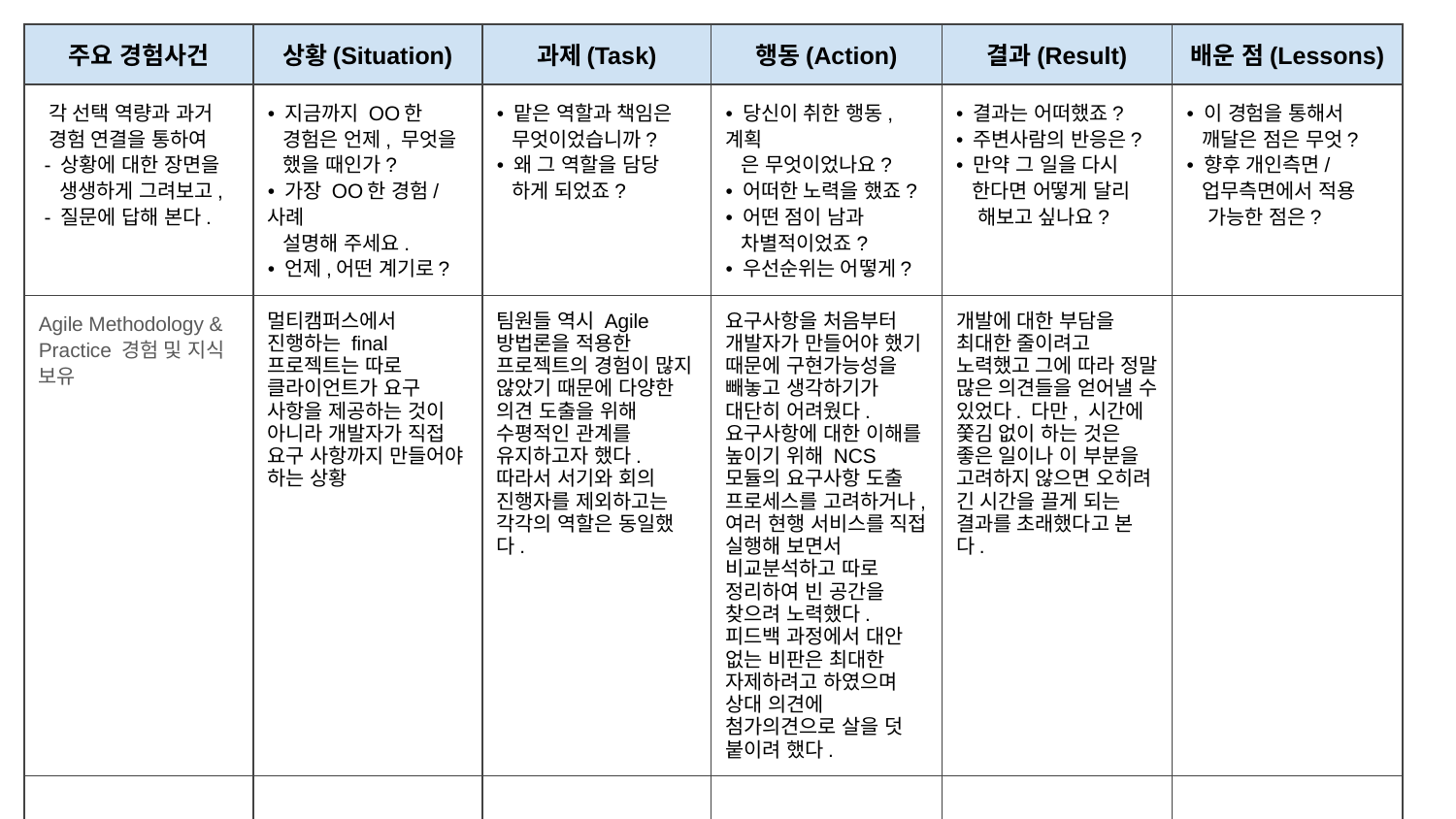

| 주요 경험사건 | 상황(Situation) | 과제(Task) | 행동(Action) | 결과(Result) | 배운 점(Lessons) |
| --- | --- | --- | --- | --- | --- |
| 각 선택 역량과 과거 경험 연결을 통하여 - 상황에 대한 장면을 생생하게 그려보고, - 질문에 답해 본다. | • 지금까지 OO한 경험은 언제, 무엇을 했을 때인가? • 가장 OO한 경험/사례 설명해 주세요. • 언제,어떤 계기로? | • 맡은 역할과 책임은 무엇이었습니까? • 왜 그 역할을 담당 하게 되었죠? | • 당신이 취한 행동,계획 은 무엇이었나요? • 어떠한 노력을 했죠? • 어떤 점이 남과 차별적이었죠? • 우선순위는 어떻게? | • 결과는 어떠했죠? • 주변사람의 반응은? • 만약 그 일을 다시 한다면 어떻게 달리 해보고 싶나요? | • 이 경험을 통해서 깨달은 점은 무엇? • 향후 개인측면/ 업무측면에서 적용 가능한 점은? |
| Agile Methodology & Practice 경험 및 지식 보유 | 멀티캠퍼스에서 진행하는 final 프로젝트는 따로 클라이언트가 요구 사항을 제공하는 것이 아니라 개발자가 직접 요구 사항까지 만들어야 하는 상황 | 팀원들 역시 Agile 방법론을 적용한 프로젝트의 경험이 많지 않았기 때문에 다양한 의견 도출을 위해 수평적인 관계를 유지하고자 했다. 따라서 서기와 회의 진행자를 제외하고는 각각의 역할은 동일했다. | 요구사항을 처음부터 개발자가 만들어야 했기 때문에 구현가능성을 빼놓고 생각하기가 대단히 어려웠다. 요구사항에 대한 이해를 높이기 위해 NCS 모듈의 요구사항 도출 프로세스를 고려하거나, 여러 현행 서비스를 직접 실행해 보면서 비교분석하고 따로 정리하여 빈 공간을 찾으려 노력했다. 피드백 과정에서 대안 없는 비판은 최대한 자제하려고 하였으며 상대 의견에 첨가의견으로 살을 덧 붙이려 했다. | 개발에 대한 부담을 최대한 줄이려고 노력했고 그에 따라 정말 많은 의견들을 얻어낼 수 있었다. 다만, 시간에 쫓김 없이 하는 것은 좋은 일이나 이 부분을 고려하지 않으면 오히려 긴 시간을 끌게 되는 결과를 초래했다고 본다. |  |
|  |  |  |  |  |  |
|  |  |  |  |  |  |